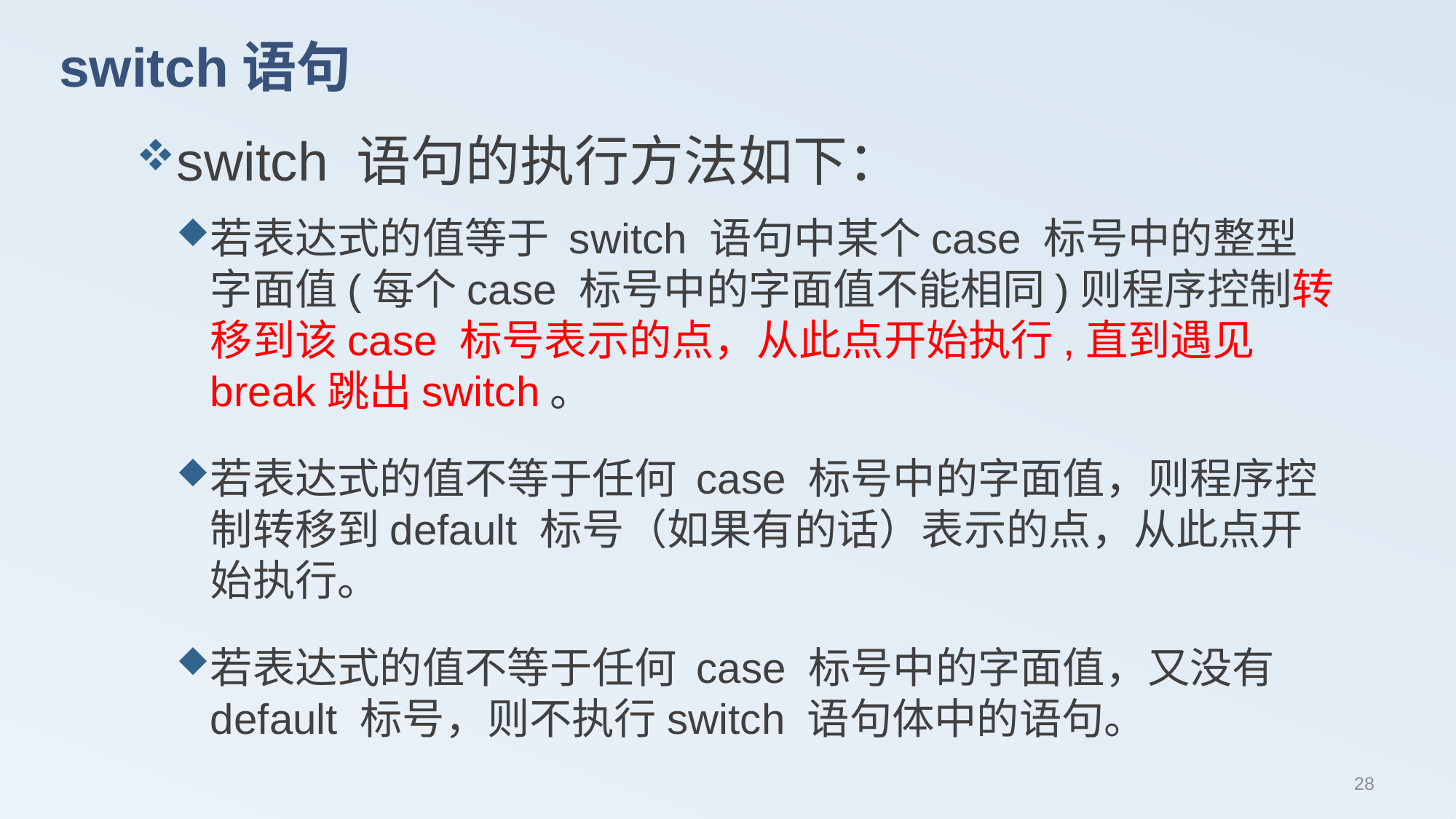

# switch语句
switch 语句的执行方法如下：
若表达式的值等于 switch 语句中某个case 标号中的整型字面值(每个case 标号中的字面值不能相同)则程序控制转移到该case 标号表示的点，从此点开始执行,直到遇见 break跳出switch。
若表达式的值不等于任何 case 标号中的字面值，则程序控制转移到default 标号（如果有的话）表示的点，从此点开始执行。
若表达式的值不等于任何 case 标号中的字面值，又没有default 标号，则不执行switch 语句体中的语句。